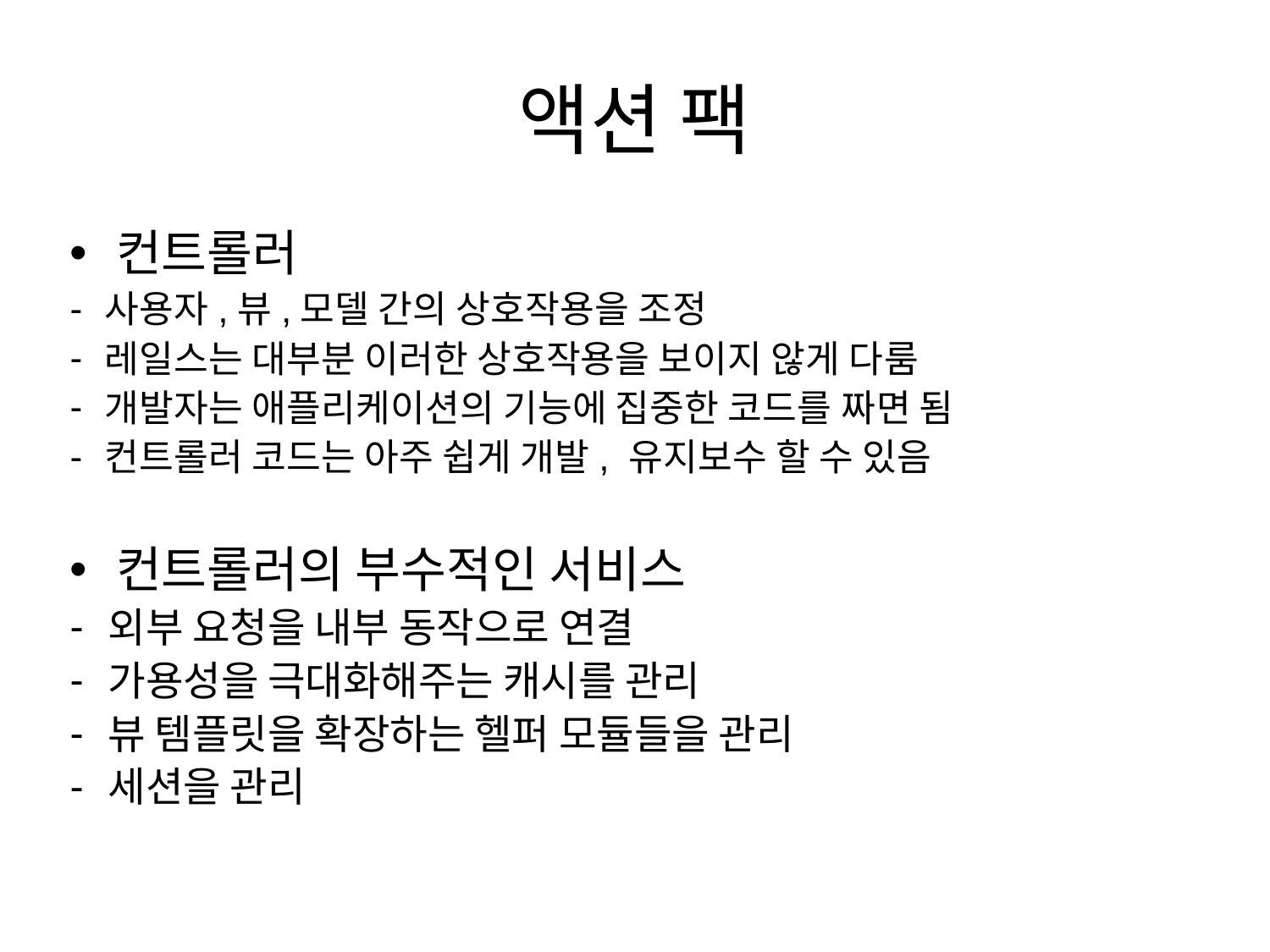

# 액션 팩
컨트롤러
사용자,뷰,모델 간의 상호작용을 조정
레일스는 대부분 이러한 상호작용을 보이지 않게 다룸
개발자는 애플리케이션의 기능에 집중한 코드를 짜면 됨
컨트롤러 코드는 아주 쉽게 개발, 유지보수 할 수 있음

컨트롤러의 부수적인 서비스
외부 요청을 내부 동작으로 연결
가용성을 극대화해주는 캐시를 관리
뷰 템플릿을 확장하는 헬퍼 모듈들을 관리
세션을 관리